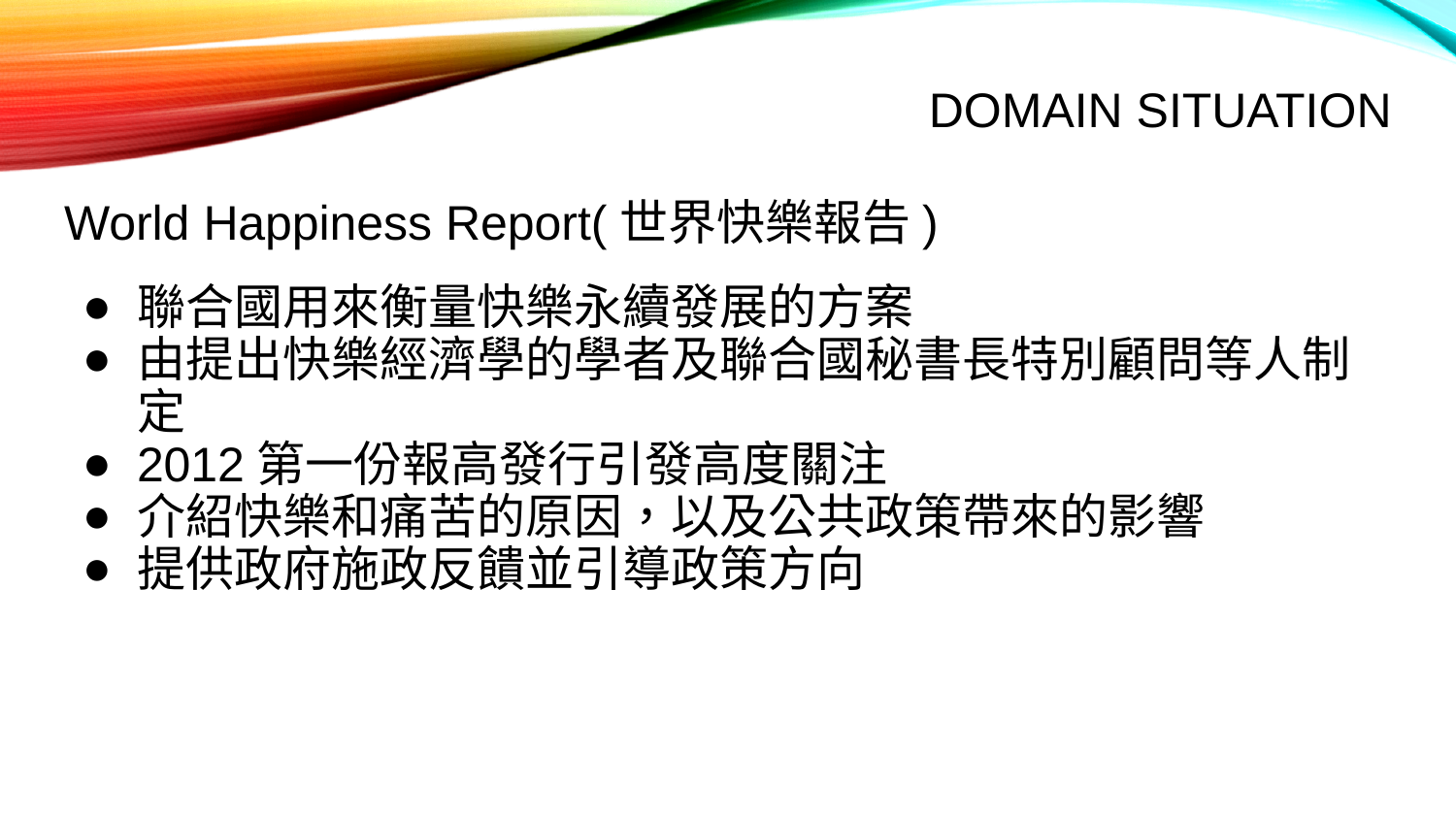

# Domain Situation
World Happiness Report(世界快樂報告)
聯合國用來衡量快樂永續發展的方案
由提出快樂經濟學的學者及聯合國秘書長特別顧問等人制定
2012第一份報高發行引發高度關注
介紹快樂和痛苦的原因，以及公共政策帶來的影響
提供政府施政反饋並引導政策方向